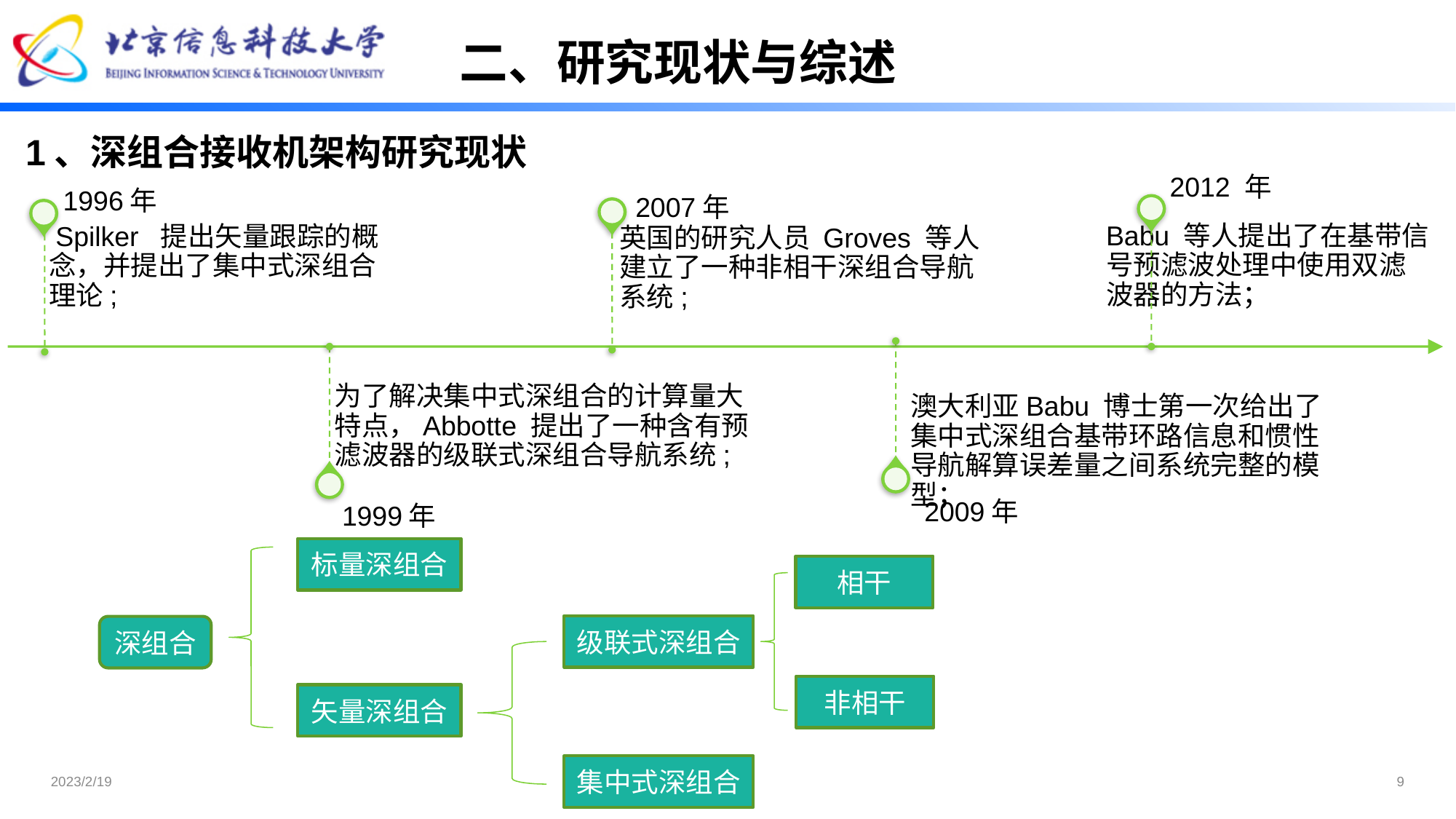

二、研究现状与综述
1、深组合接收机架构研究现状
 Spilker  提出矢量跟踪的概念，并提出了集中式深组合理论;
  1996年
为了解决集中式深组合的计算量大特点，Abbotte 提出了一种含有预滤波器的级联式深组合导航系统;
 1999年
英国的研究人员 Groves 等人建立了一种非相干深组合导航系统;
  2007年
澳大利亚Babu 博士第一次给出了集中式深组合基带环路信息和惯性导航解算误差量之间系统完整的模型；
  2009年
Babu 等人提出了在基带信号预滤波处理中使用双滤波器的方法；
         2012 年
标量深组合

相干

级联式深组合
深组合

非相干
矢量深组合
集中式深组合
2023/2/19
9